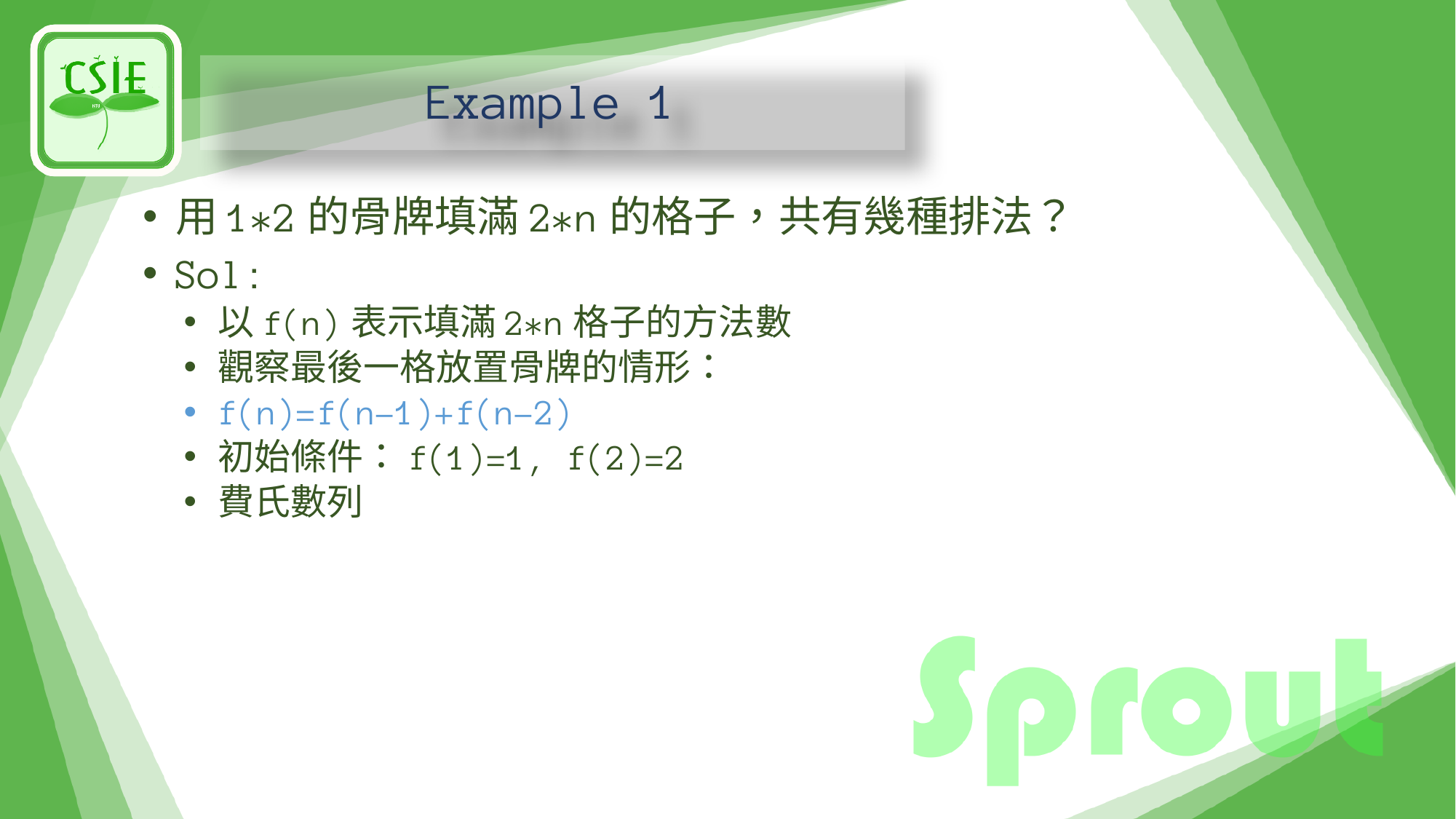

# Example 1
用1*2的骨牌填滿2*n的格子，共有幾種排法？
Sol:
以f(n)表示填滿2*n格子的方法數
觀察最後一格放置骨牌的情形：
f(n)=f(n-1)+f(n-2)
初始條件：f(1)=1, f(2)=2
費氏數列